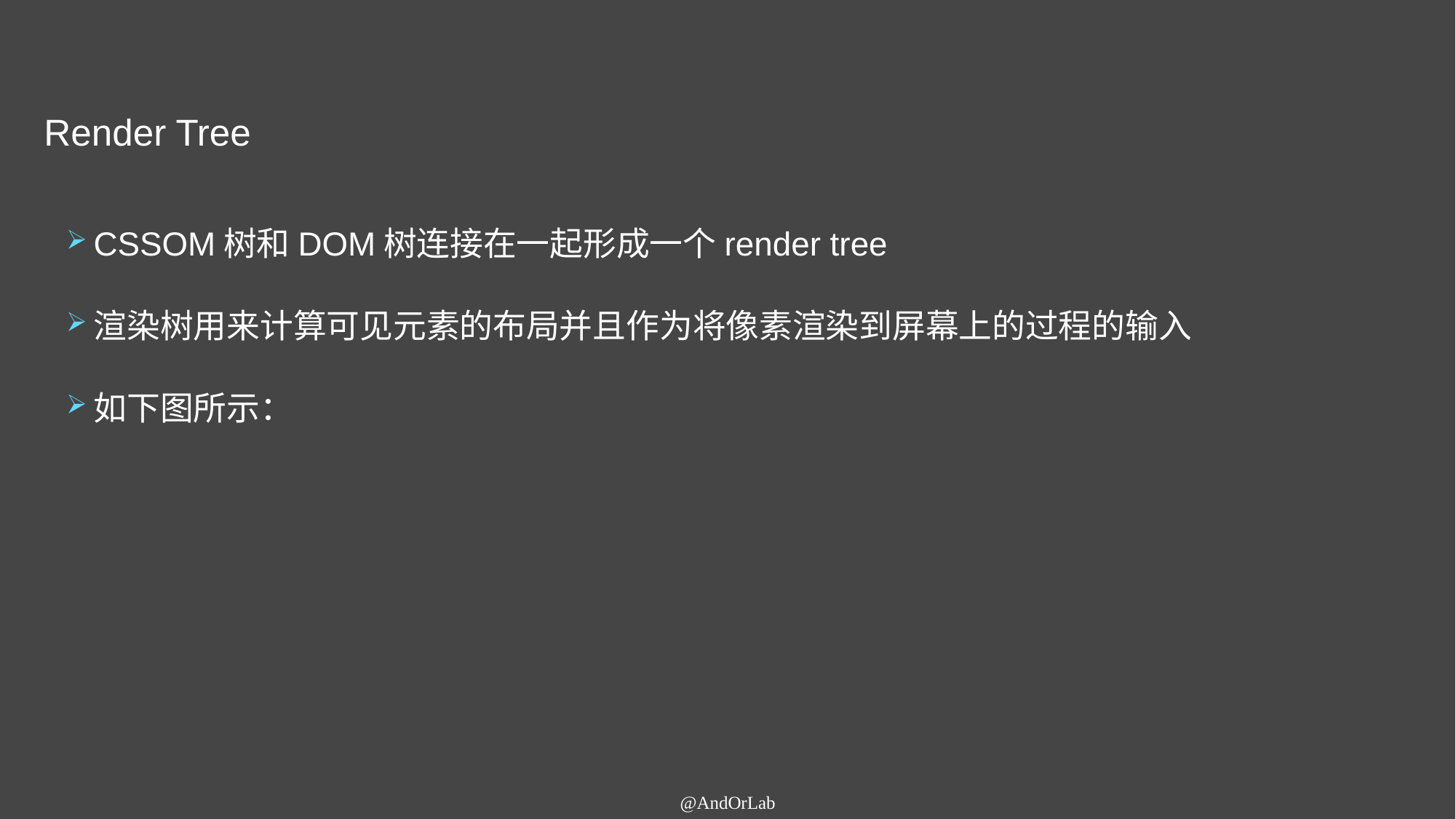

Render Tree

CSSOM树和DOM树连接在一起形成一个render tree

渲染树用来计算可见元素的布局并且作为将像素渲染到屏幕上的过程的输入

如下图所示：
@AndOrLab